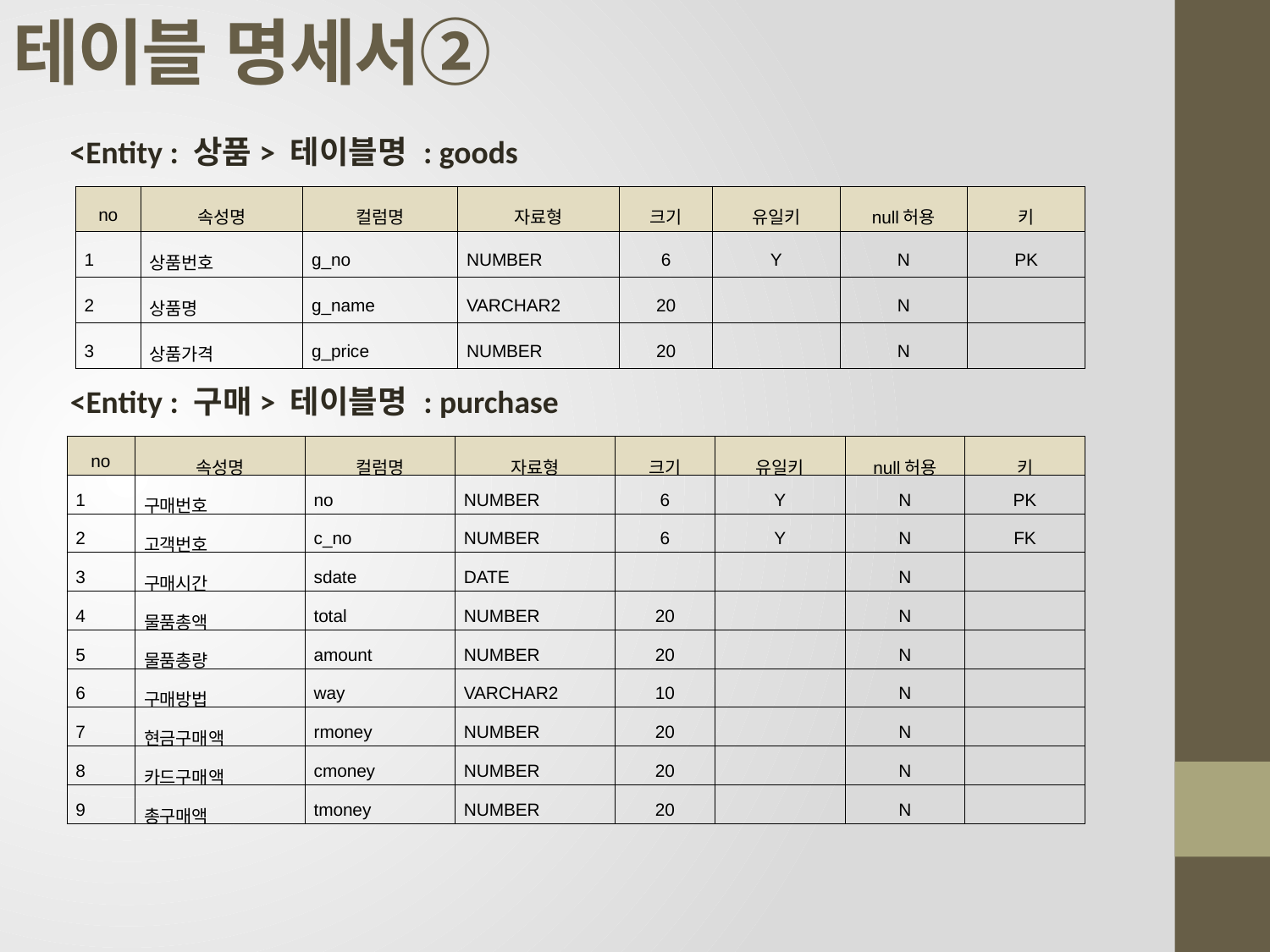

테이블 명세서②
<Entity : 상품> 테이블명 : goods
| no | 속성명 | 컬럼명 | 자료형 | 크기 | 유일키 | null허용 | 키 |
| --- | --- | --- | --- | --- | --- | --- | --- |
| 1 | 상품번호 | g\_no | NUMBER | 6 | Y | N | PK |
| 2 | 상품명 | g\_name | VARCHAR2 | 20 |  | N |  |
| 3 | 상품가격 | g\_price | NUMBER | 20 |  | N |  |
<Entity : 구매> 테이블명 : purchase
| no | 속성명 | 컬럼명 | 자료형 | 크기 | 유일키 | null허용 | 키 |
| --- | --- | --- | --- | --- | --- | --- | --- |
| 1 | 구매번호 | no | NUMBER | 6 | Y | N | PK |
| 2 | 고객번호 | c\_no | NUMBER | 6 | Y | N | FK |
| 3 | 구매시간 | sdate | DATE |  |  | N |  |
| 4 | 물품총액 | total | NUMBER | 20 |  | N |  |
| 5 | 물품총량 | amount | NUMBER | 20 |  | N |  |
| 6 | 구매방법 | way | VARCHAR2 | 10 |  | N |  |
| 7 | 현금구매액 | rmoney | NUMBER | 20 |  | N |  |
| 8 | 카드구매액 | cmoney | NUMBER | 20 |  | N |  |
| 9 | 총구매액 | tmoney | NUMBER | 20 |  | N |  |